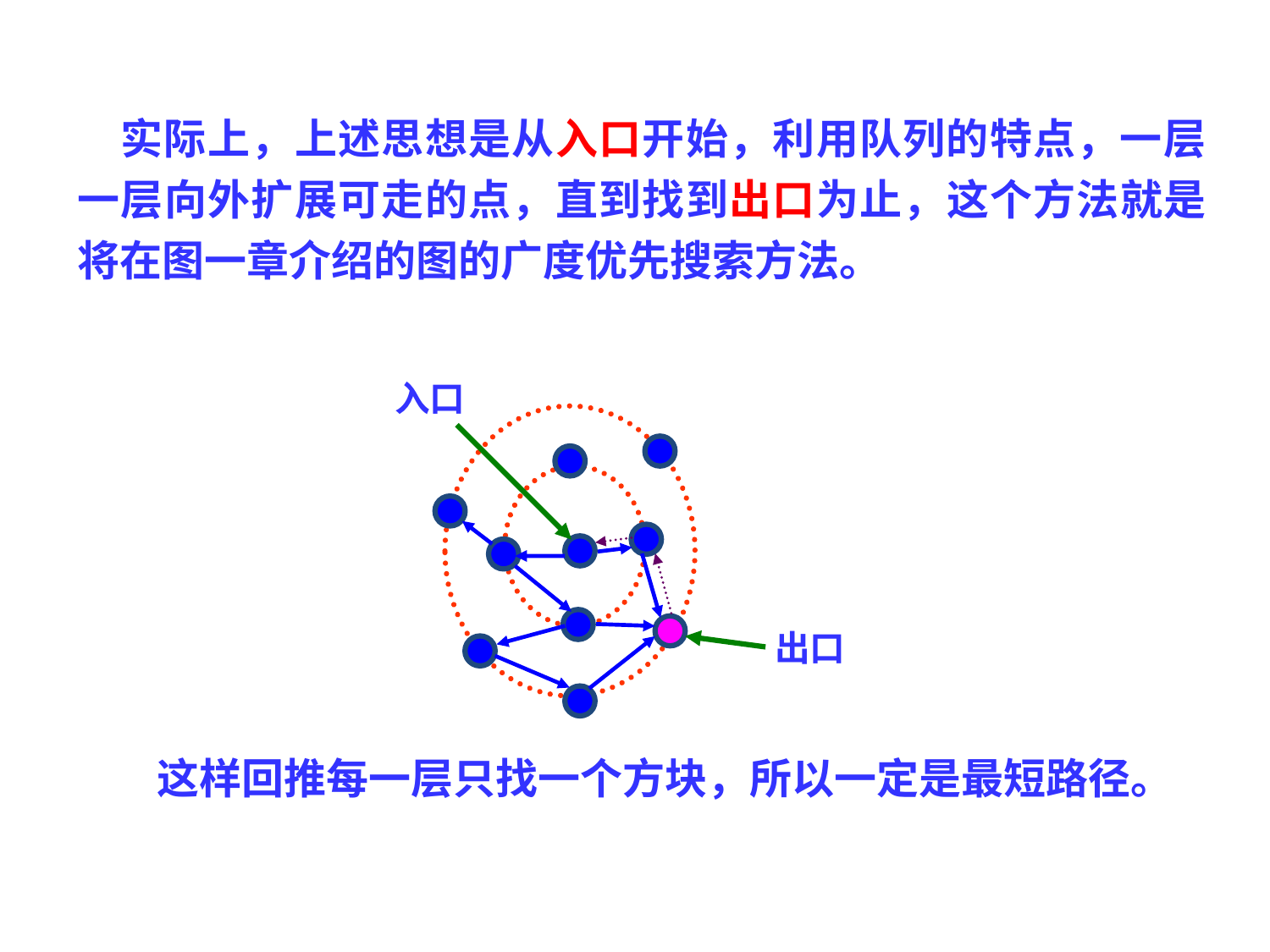

实际上，上述思想是从入口开始，利用队列的特点，一层一层向外扩展可走的点，直到找到出口为止，这个方法就是将在图一章介绍的图的广度优先搜索方法。
入口

出口

这样回推每一层只找一个方块，所以一定是最短路径。